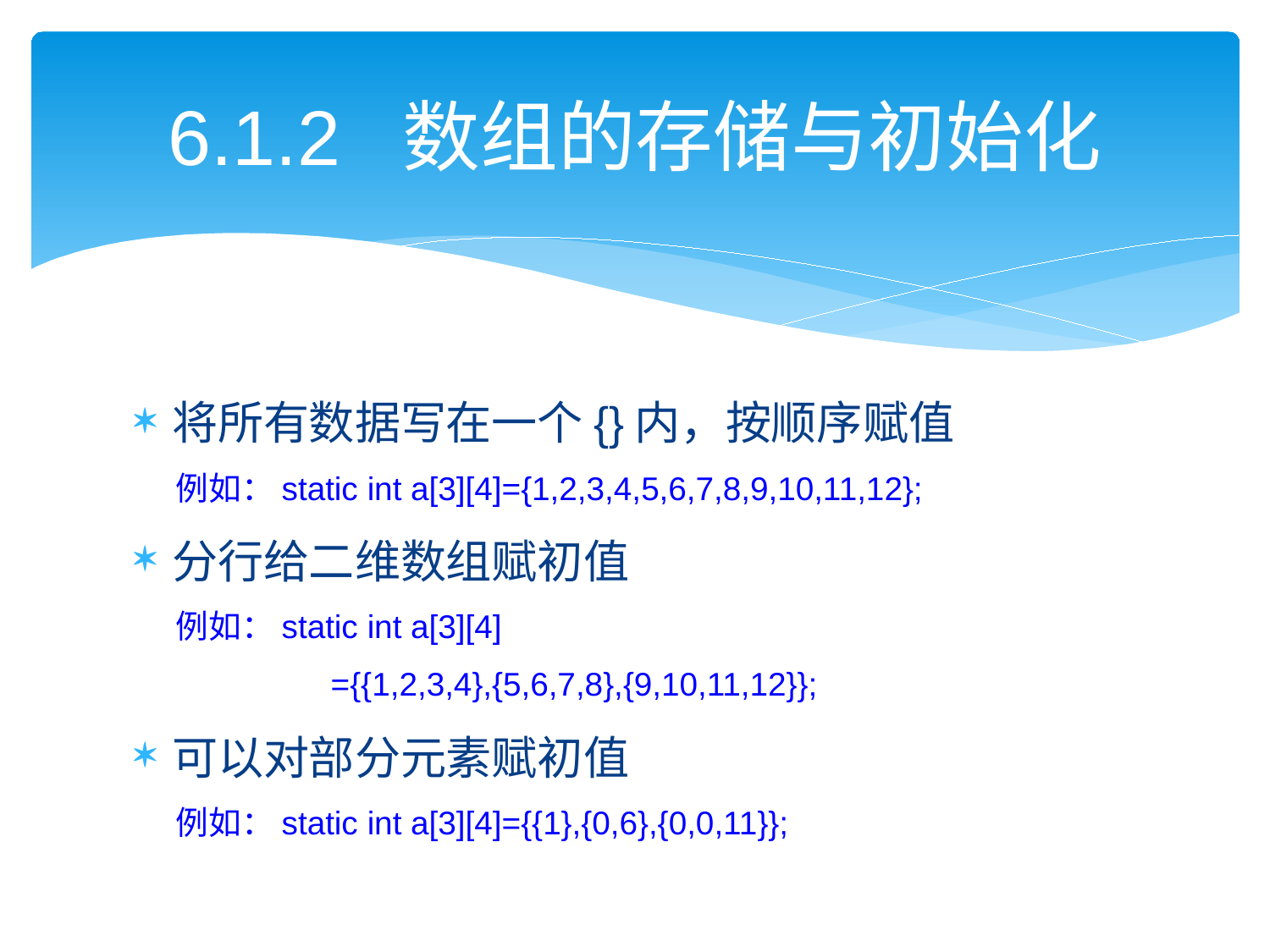

# 6.1.2  数组的存储与初始化
将所有数据写在一个{}内，按顺序赋值
例如：static int a[3][4]={1,2,3,4,5,6,7,8,9,10,11,12};
分行给二维数组赋初值
例如：static int a[3][4]
                 ={{1,2,3,4},{5,6,7,8},{9,10,11,12}};
可以对部分元素赋初值
例如：static int a[3][4]={{1},{0,6},{0,0,11}};